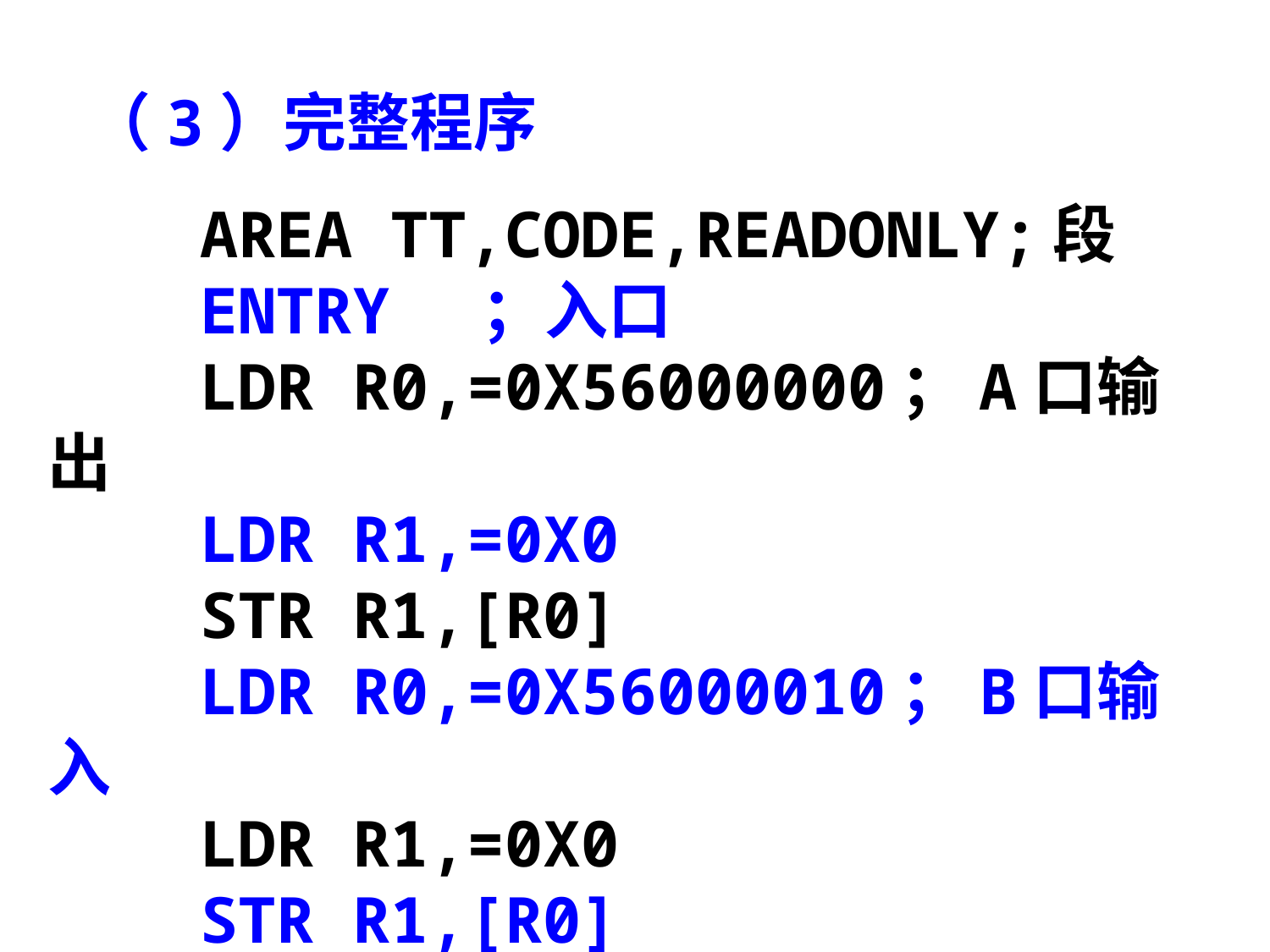

（3）完整程序
    AREA TT,CODE,READONLY;段
    ENTRY  ；入口
    LDR R0,=0X56000000；A口输出
    LDR R1,=0X0
    STR R1,[R0]
    LDR R0,=0X56000010；B口输入
    LDR R1,=0X0
    STR R1,[R0]